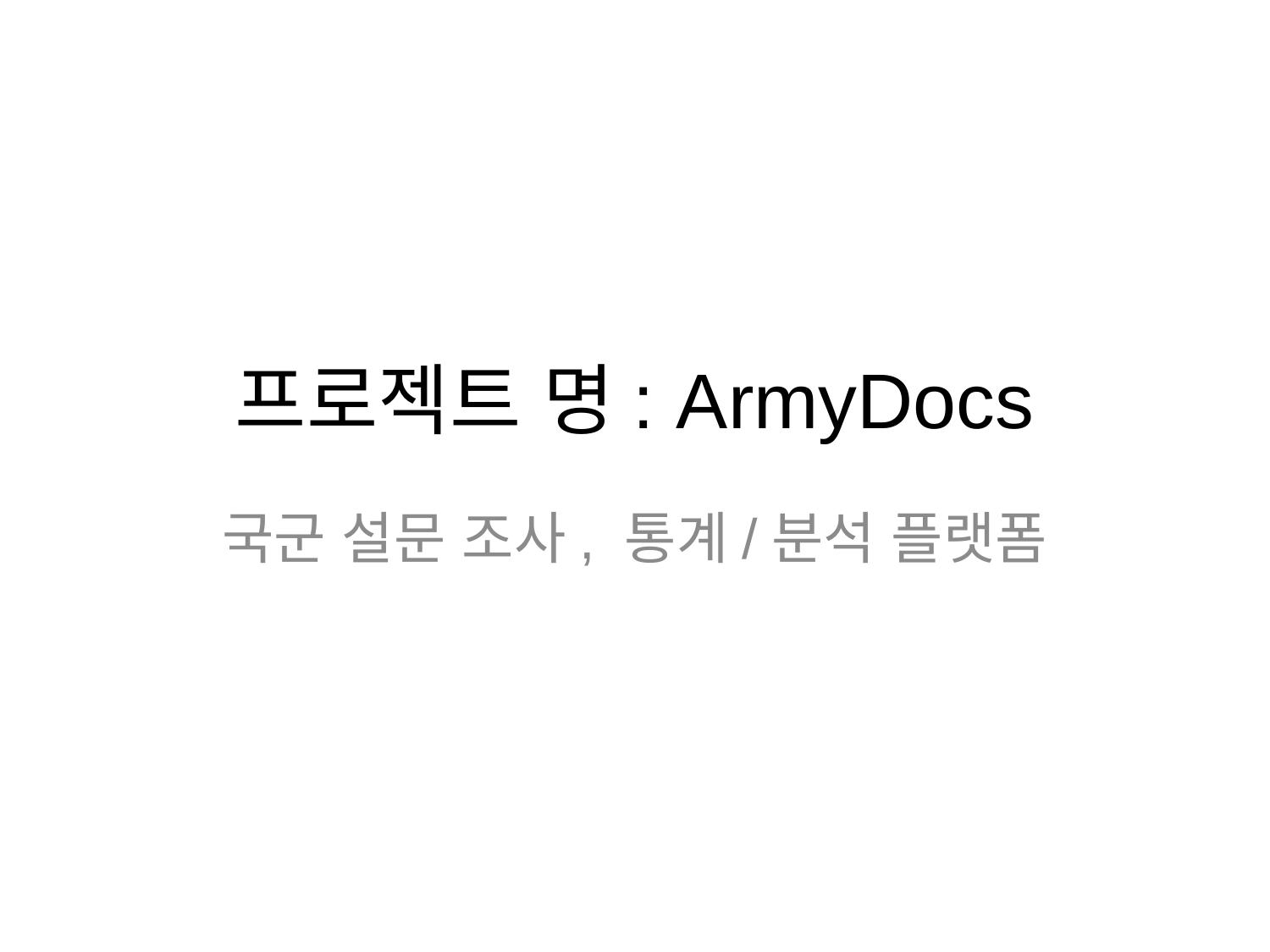

# 프로젝트 명: ArmyDocs
국군 설문 조사, 통계/분석 플랫폼